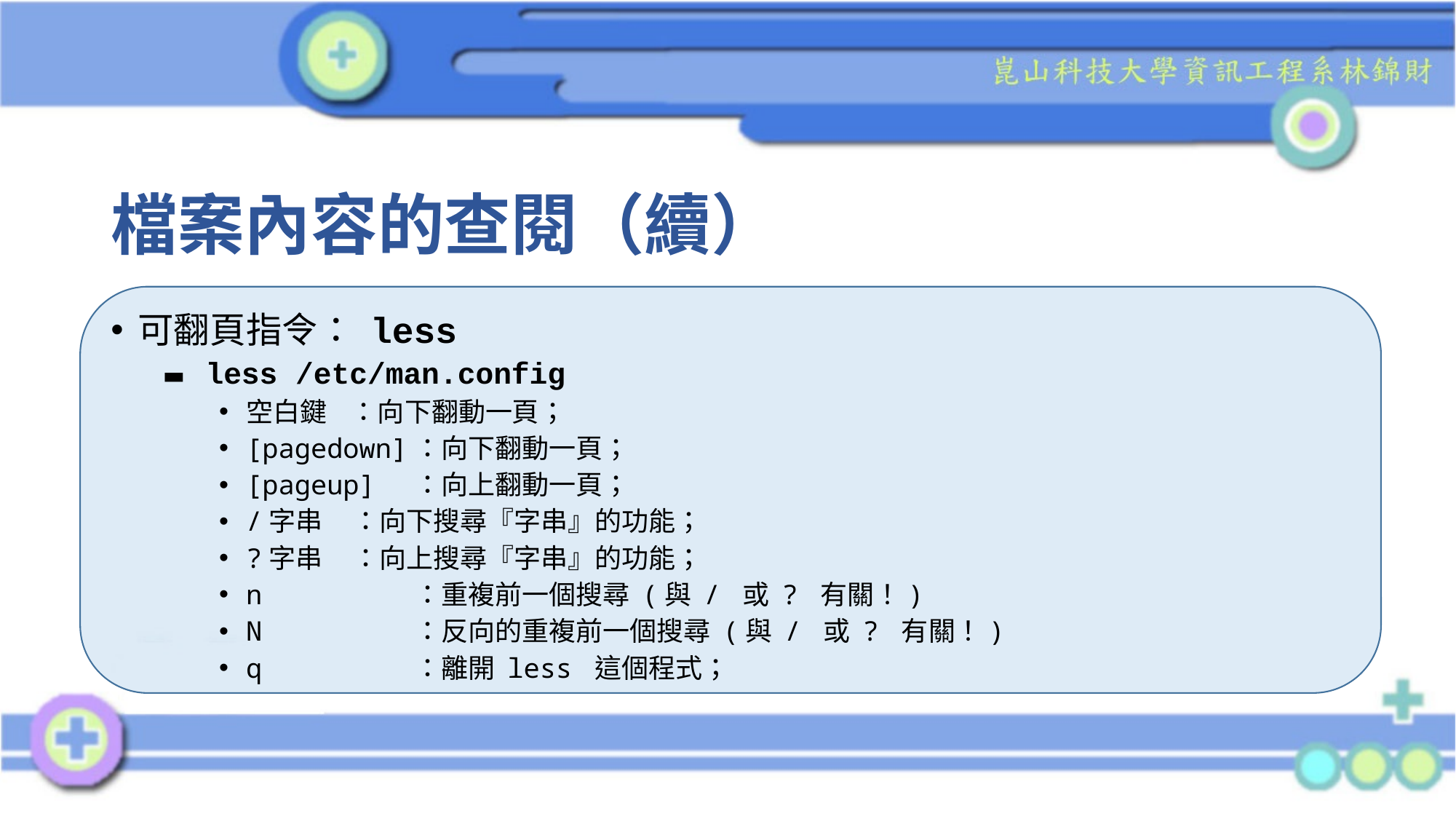

# 檔案內容的查閱（續）

可翻頁指令： less
less /etc/man.config
空白鍵    ：向下翻動一頁；
[pagedown]：向下翻動一頁；
[pageup]  ：向上翻動一頁；
/字串     ：向下搜尋『字串』的功能；
?字串     ：向上搜尋『字串』的功能；
n         ：重複前一個搜尋 (與 / 或 ? 有關！)
N         ：反向的重複前一個搜尋 (與 / 或 ? 有關！)
q         ：離開 less 這個程式；